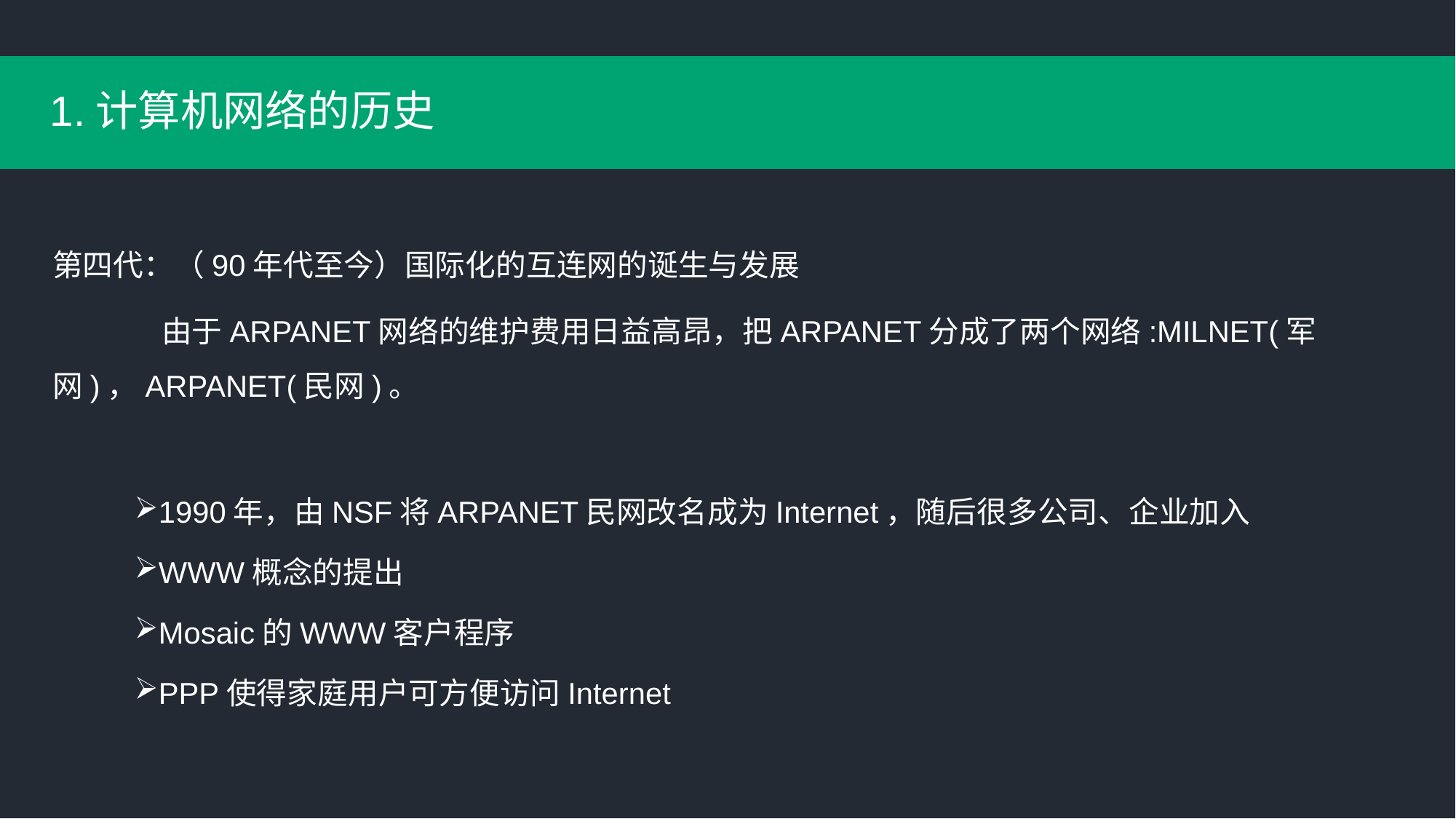

# 1.计算机网络的历史
第四代：（90年代至今）国际化的互连网的诞生与发展
	由于ARPANET网络的维护费用日益高昂，把ARPANET分成了两个网络:MILNET(军网)，ARPANET(民网)。

1990年，由NSF将ARPANET民网改名成为Internet，随后很多公司、企业加入
WWW概念的提出
Mosaic的WWW客户程序
PPP使得家庭用户可方便访问Internet